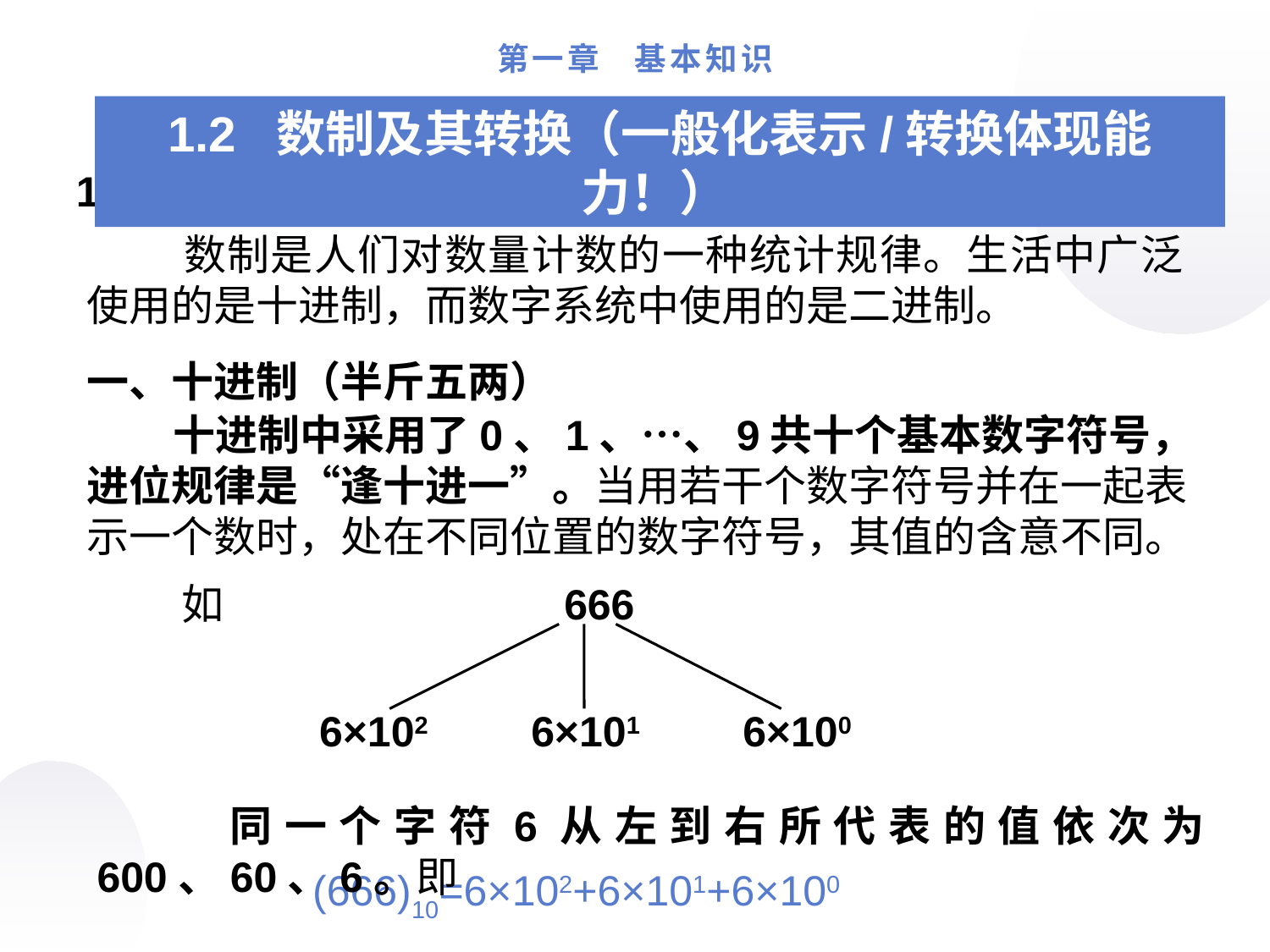

第一章   基本知识
1.2  数制及其转换（一般化表示/转换体现能力！）
1.2.1  进位计数制
        数制是人们对数量计数的一种统计规律。生活中广泛使用的是十进制，而数字系统中使用的是二进制。
一、十进制（半斤五两）
        十进制中采用了0、1、…、9共十个基本数字符号，进位规律是“逢十进一”。当用若干个数字符号并在一起表示一个数时，处在不同位置的数字符号，其值的含意不同。
如
 666

6×102
6×101
6×100

     同一个字符6从左到右所代表的值依次为600、60、6。即
   (666)10=6×102+6×101+6×100
4